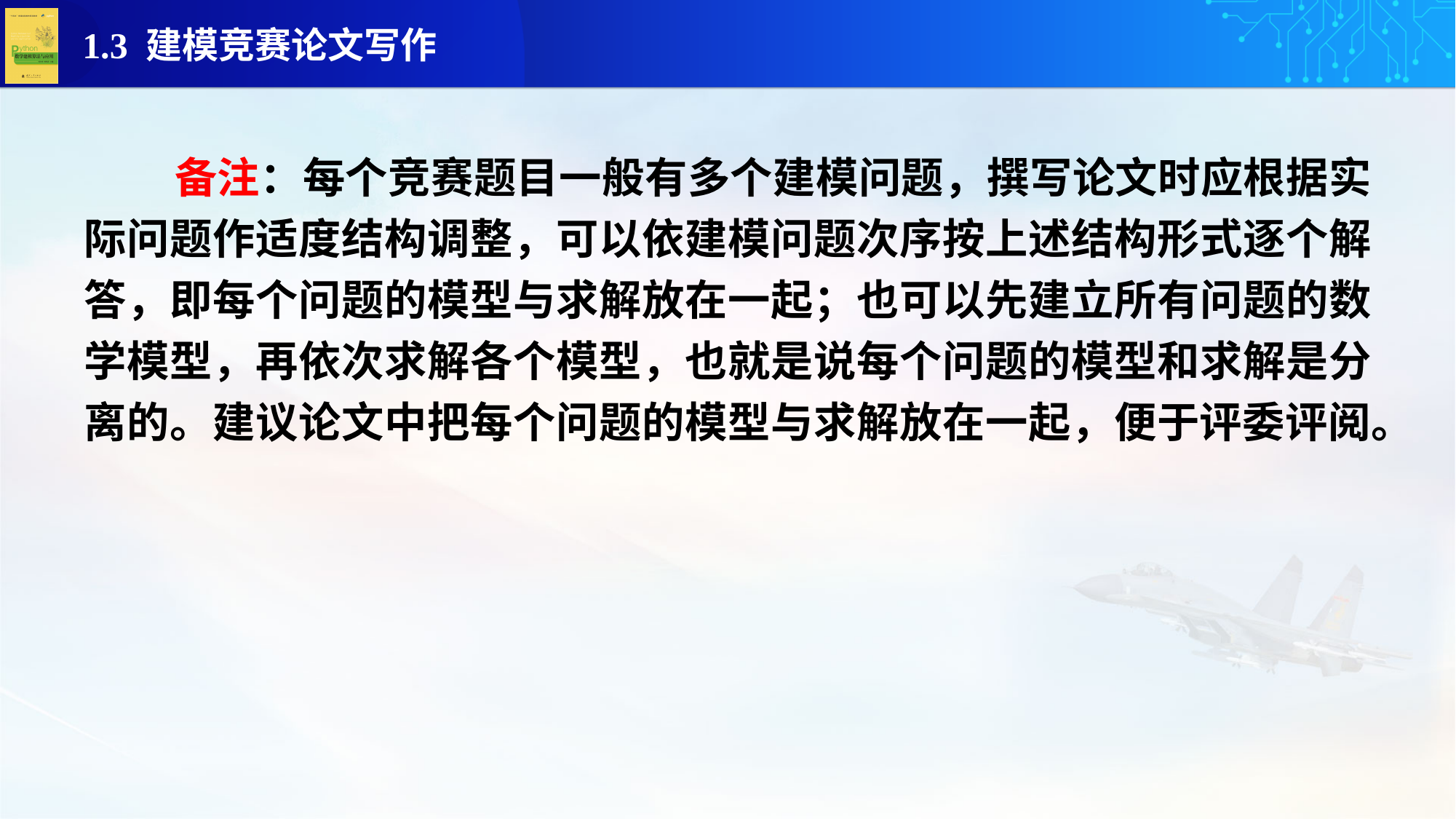

备注：每个竞赛题目一般有多个建模问题，撰写论文时应根据实际问题作适度结构调整，可以依建模问题次序按上述结构形式逐个解答，即每个问题的模型与求解放在一起；也可以先建立所有问题的数学模型，再依次求解各个模型，也就是说每个问题的模型和求解是分离的。建议论文中把每个问题的模型与求解放在一起，便于评委评阅。